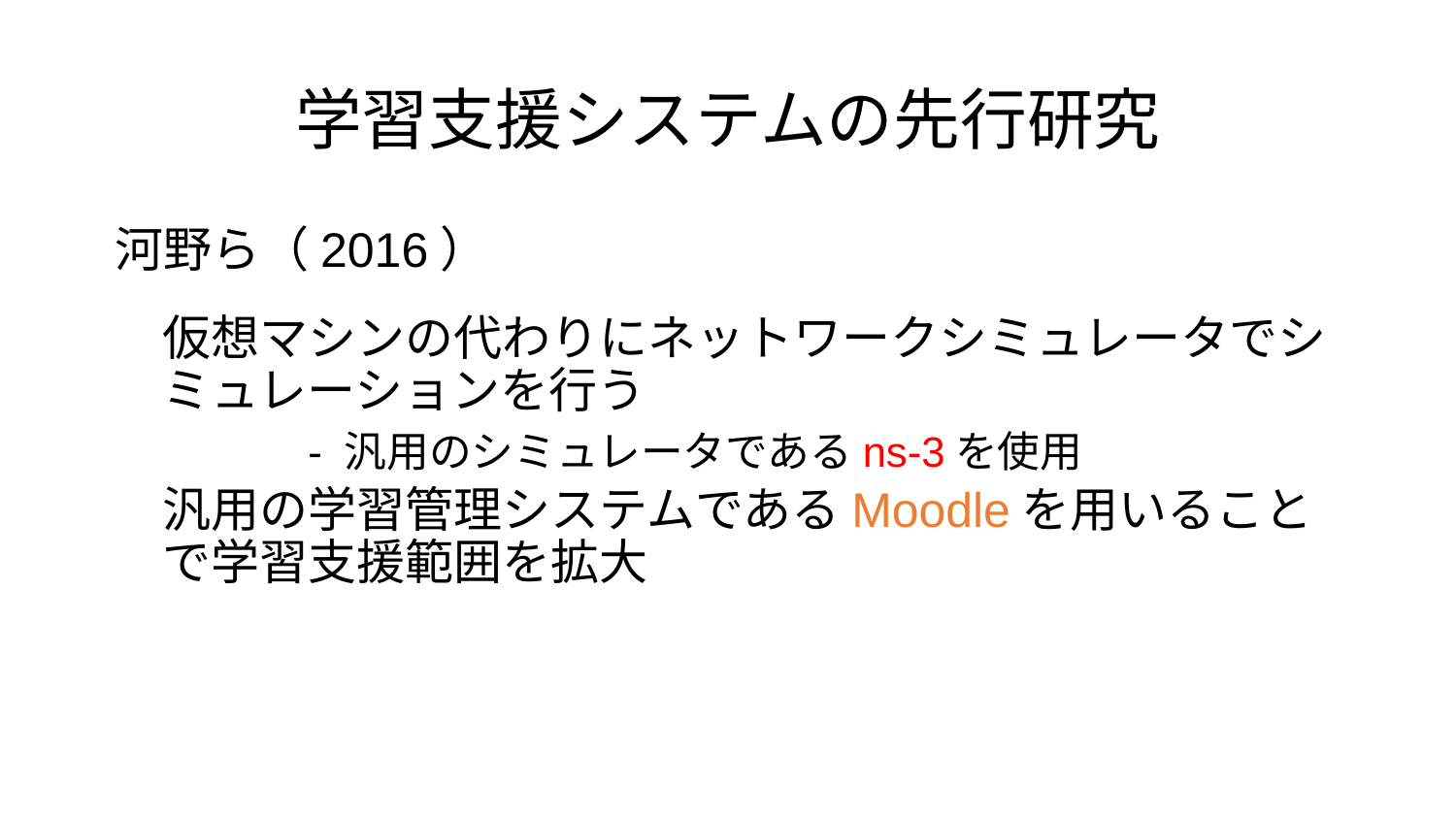

# 学習支援システムの先行研究
河野ら（2016）

仮想マシンの代わりにネットワークシミュレータでシミュレーションを行う
	- 汎用のシミュレータであるns-3を使用
汎用の学習管理システムであるMoodleを用いることで学習支援範囲を拡大